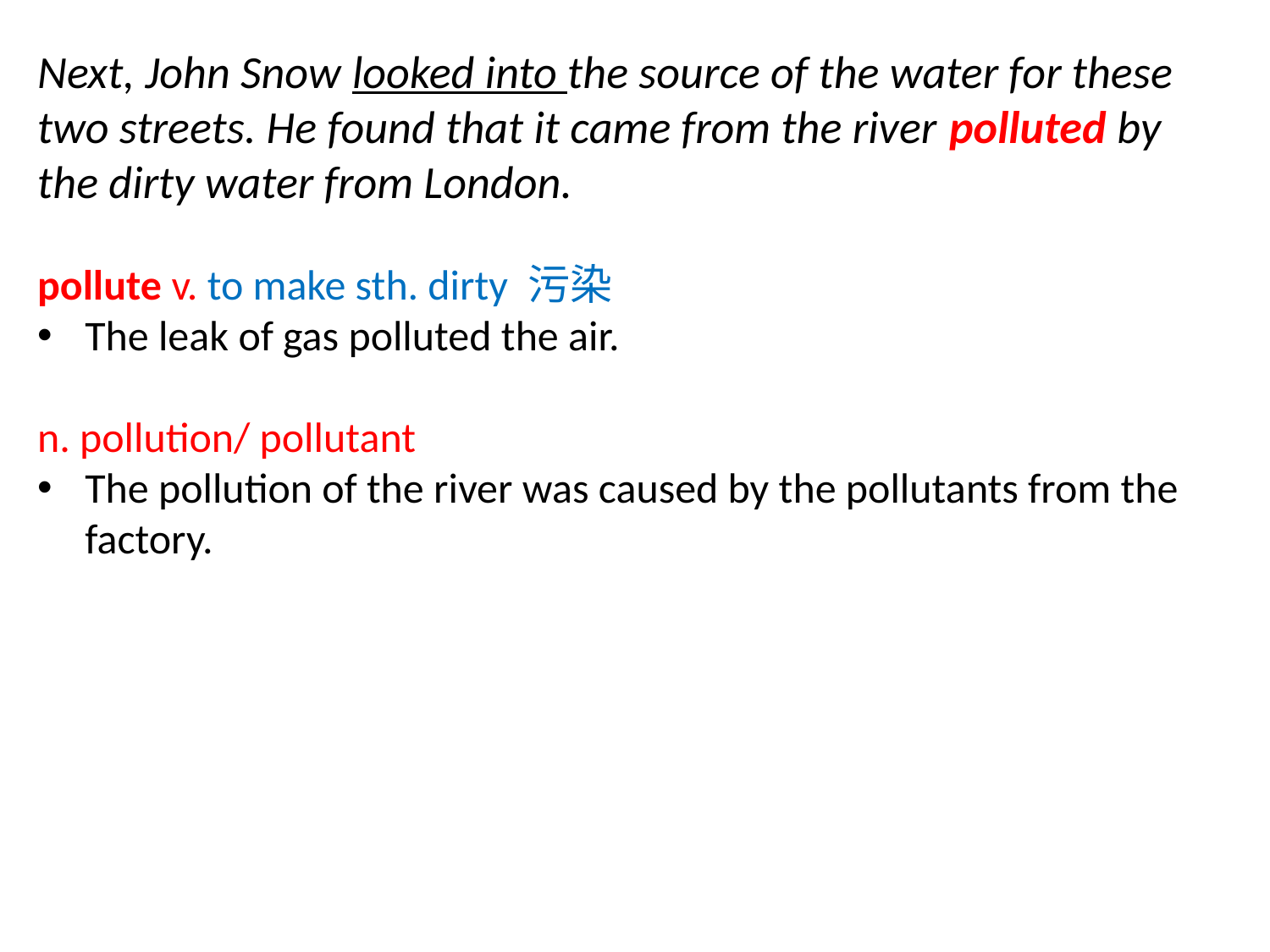

Next, John Snow looked into the source of the water for these two streets. He found that it came from the river polluted by the dirty water from London.

pollute v. to make sth. dirty 污染
The leak of gas polluted the air.

n. pollution/ pollutant
The pollution of the river was caused by the pollutants from the factory.